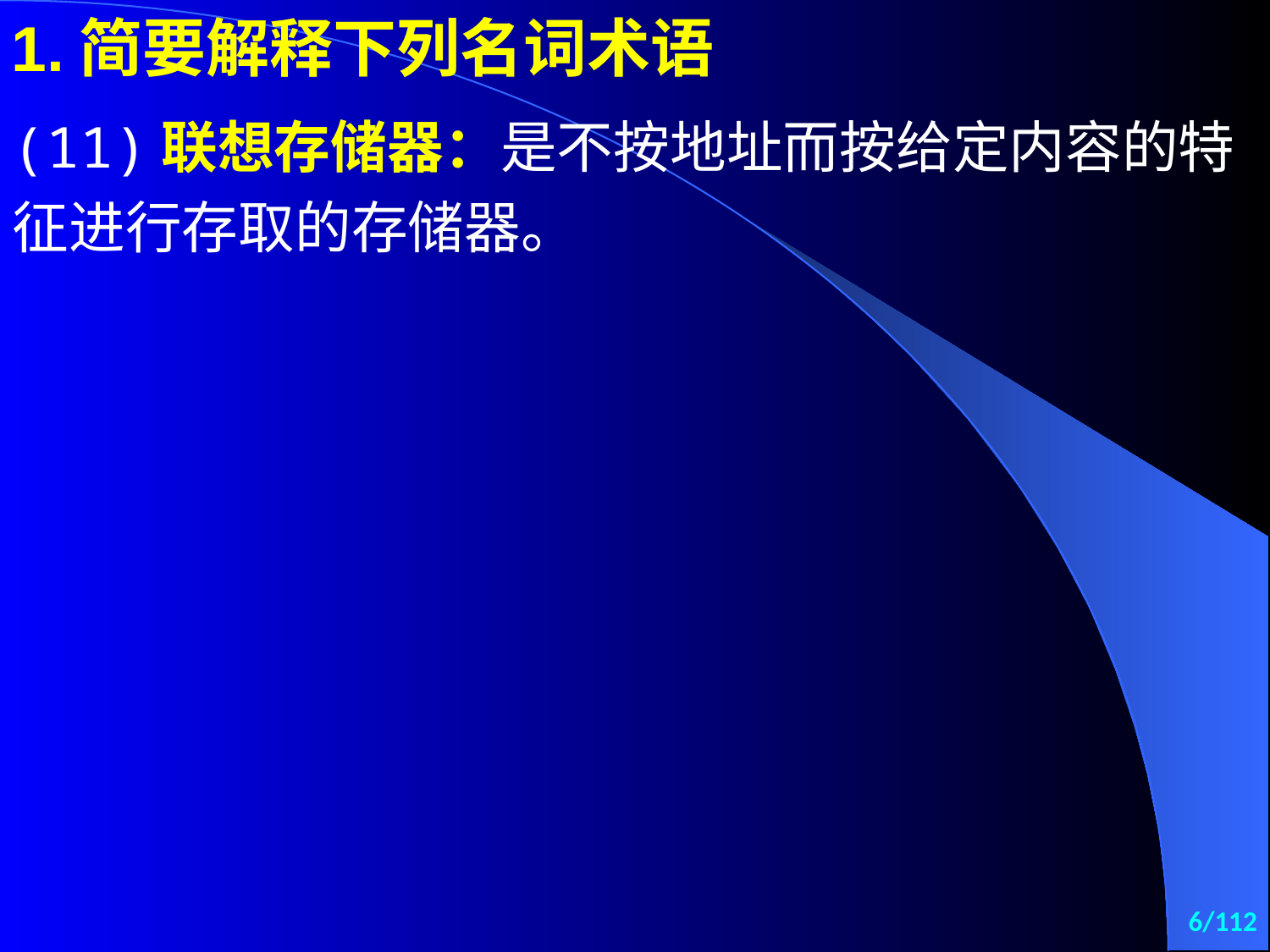

1.简要解释下列名词术语
(11)联想存储器：是不按地址而按给定内容的特征进行存取的存储器。
6/112